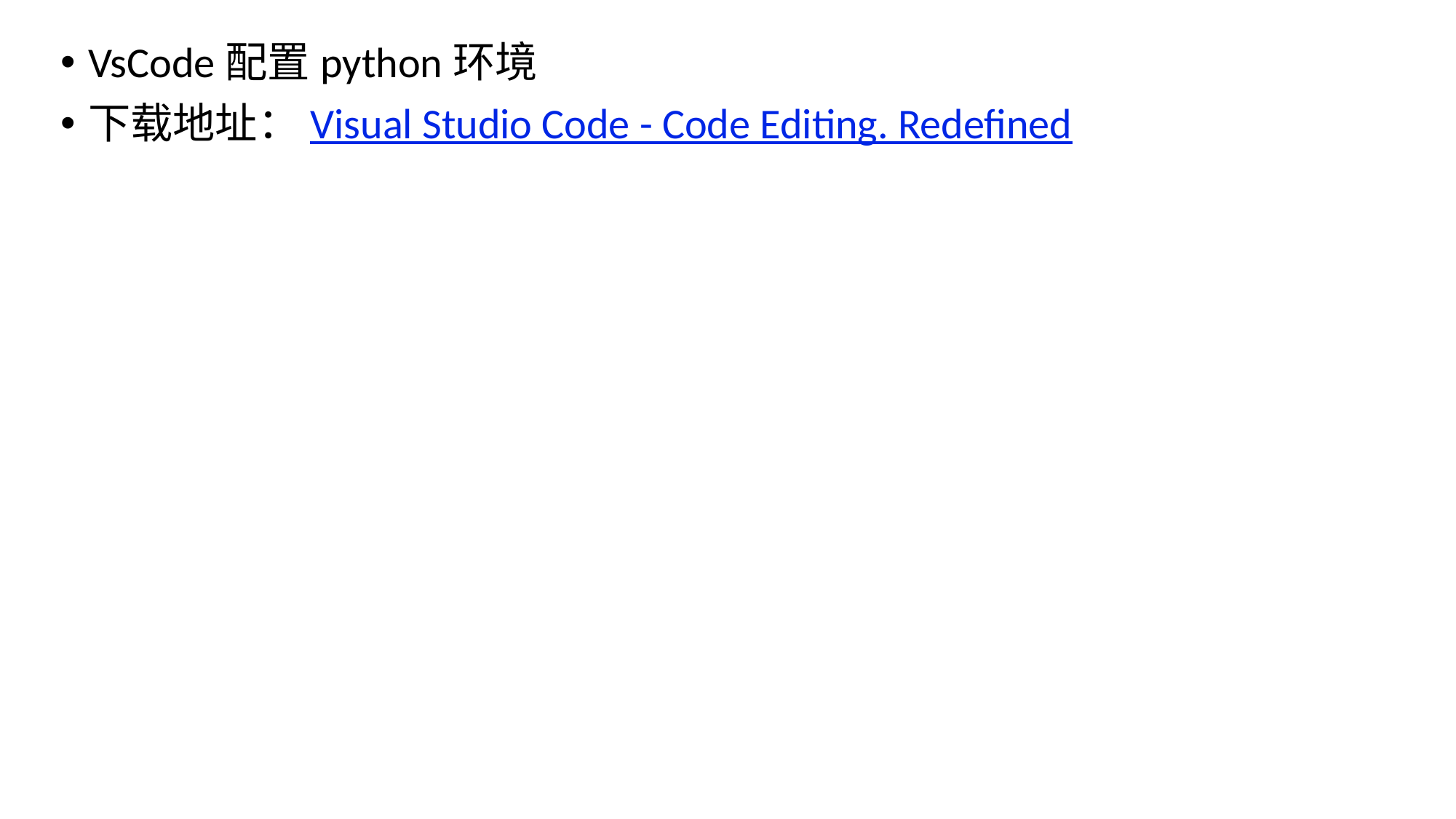

VsCode配置python环境
下载地址：Visual Studio Code - Code Editing. Redefined